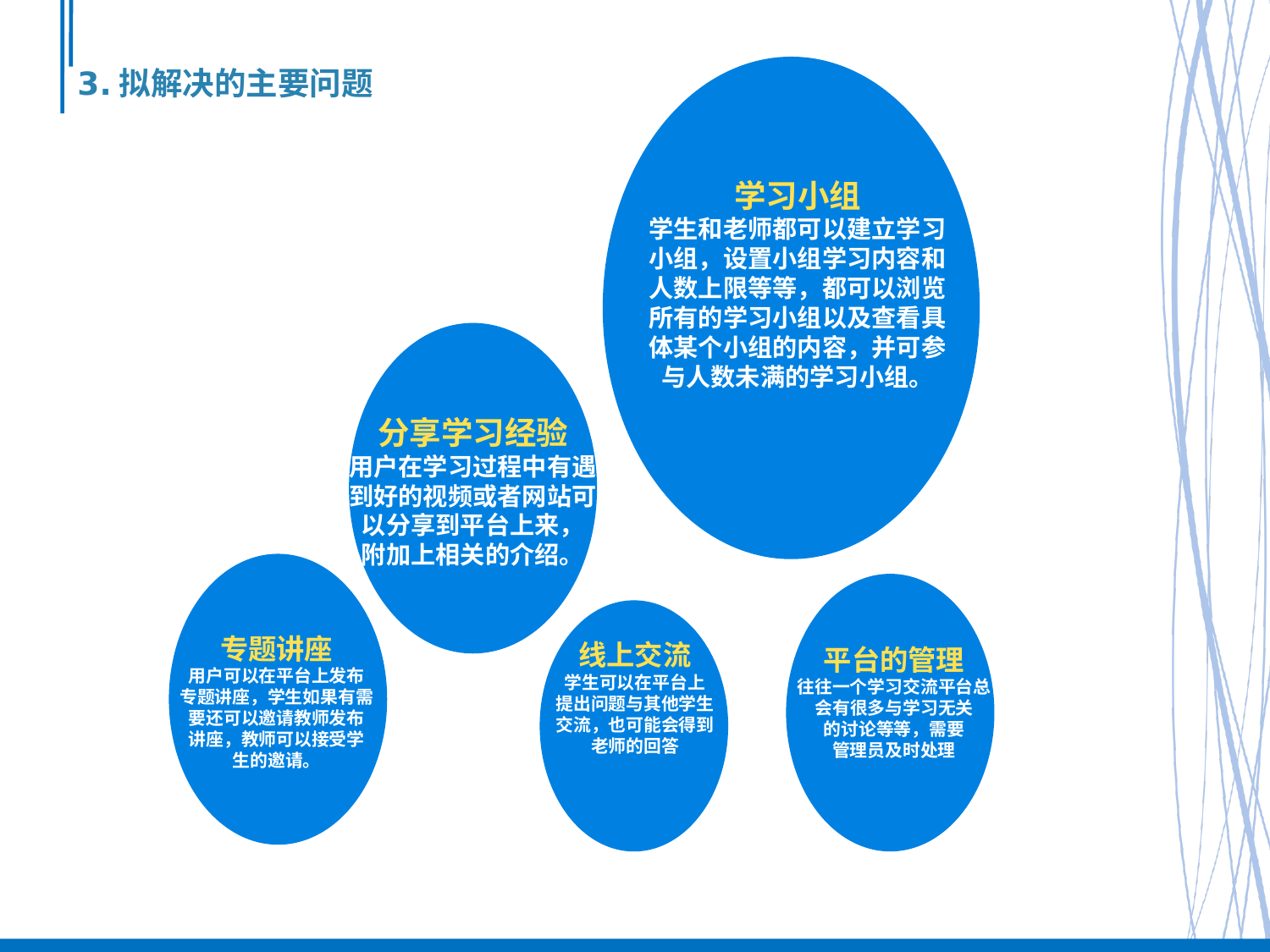

# 3.拟解决的主要问题
学习小组
学生和老师都可以建立学习小组，设置小组学习内容和人数上限等等，都可以浏览所有的学习小组以及查看具体某个小组的内容，并可参与人数未满的学习小组。

分享学习经验
用户在学习过程中有遇到好的视频或者网站可以分享到平台上来，
附加上相关的介绍。

专题讲座
用户可以在平台上发布
专题讲座，学生如果有需
要还可以邀请教师发布
讲座，教师可以接受学
生的邀请。

线上交流
学生可以在平台上
提出问题与其他学生
交流，也可能会得到
老师的回答
平台的管理
往往一个学习交流平台总
会有很多与学习无关
的讨论等等，需要
管理员及时处理